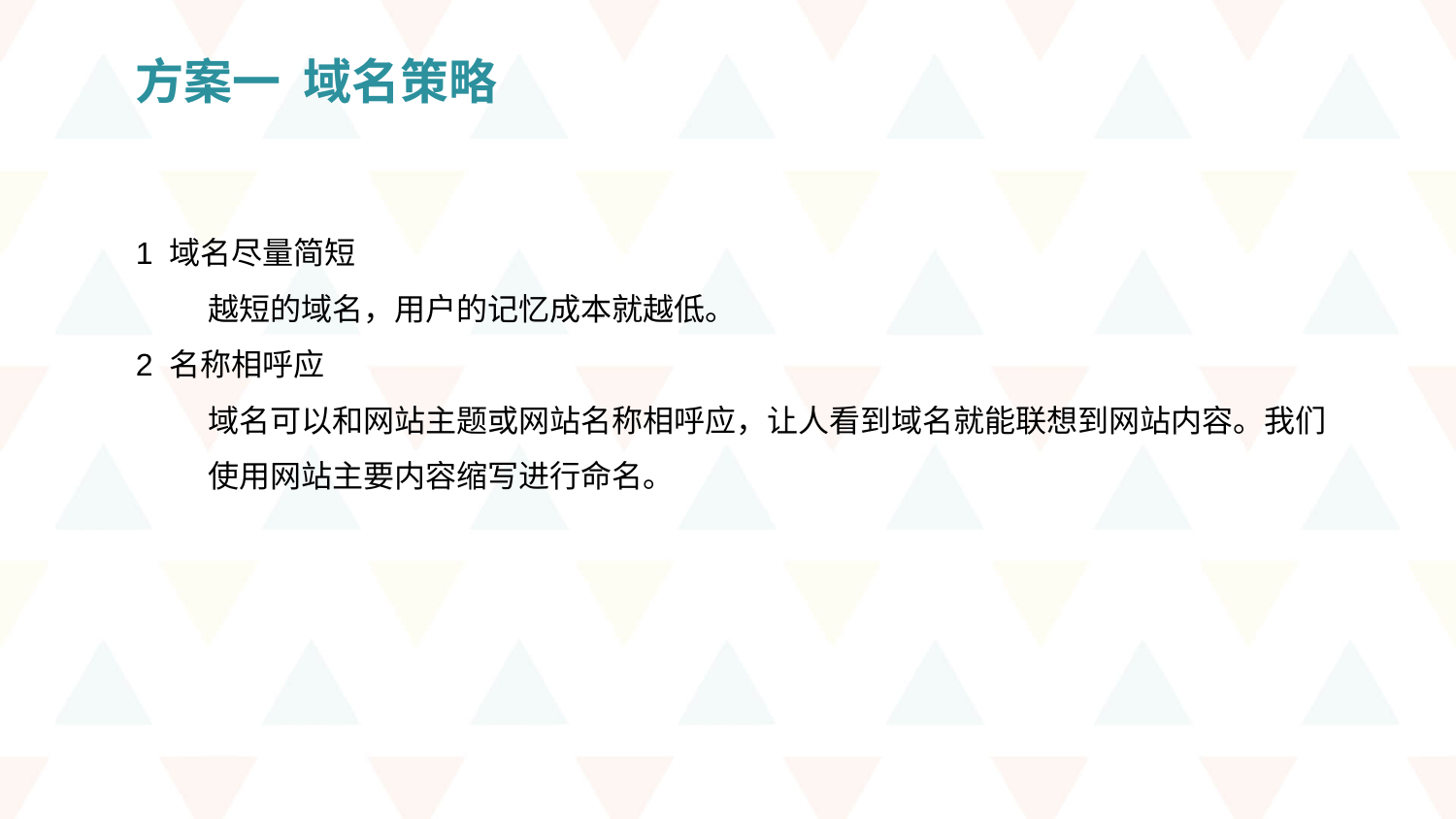

方案一  域名策略
1 域名尽量简短
越短的域名，用户的记忆成本就越低。
2 名称相呼应
域名可以和网站主题或网站名称相呼应，让人看到域名就能联想到网站内容。我们使用网站主要内容缩写进行命名。